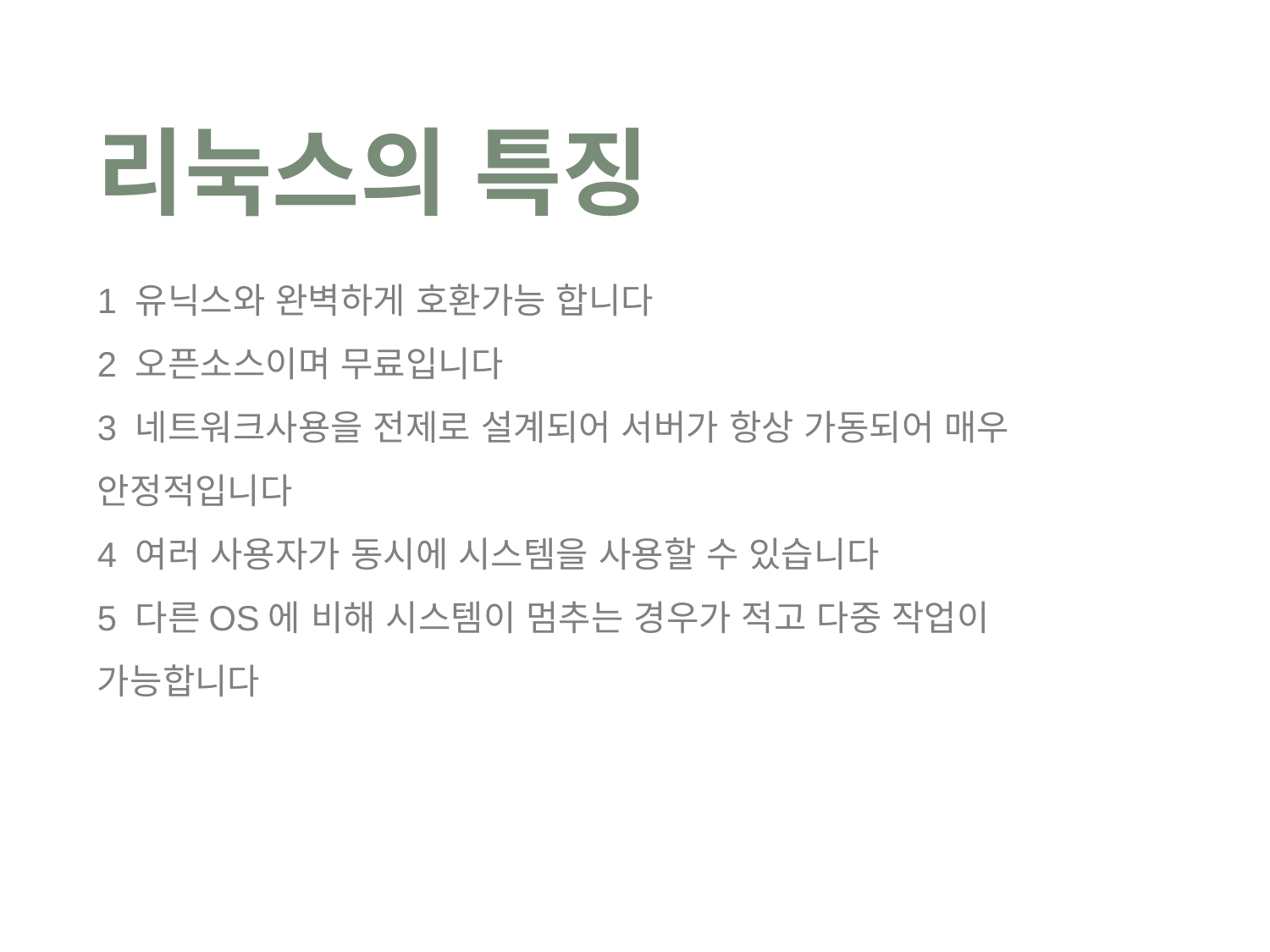

리눅스의 특징
1 유닉스와 완벽하게 호환가능 합니다
2 오픈소스이며 무료입니다
3 네트워크사용을 전제로 설계되어 서버가 항상 가동되어 매우 안정적입니다
4 여러 사용자가 동시에 시스템을 사용할 수 있습니다
5 다른OS에 비해 시스템이 멈추는 경우가 적고 다중 작업이 가능합니다